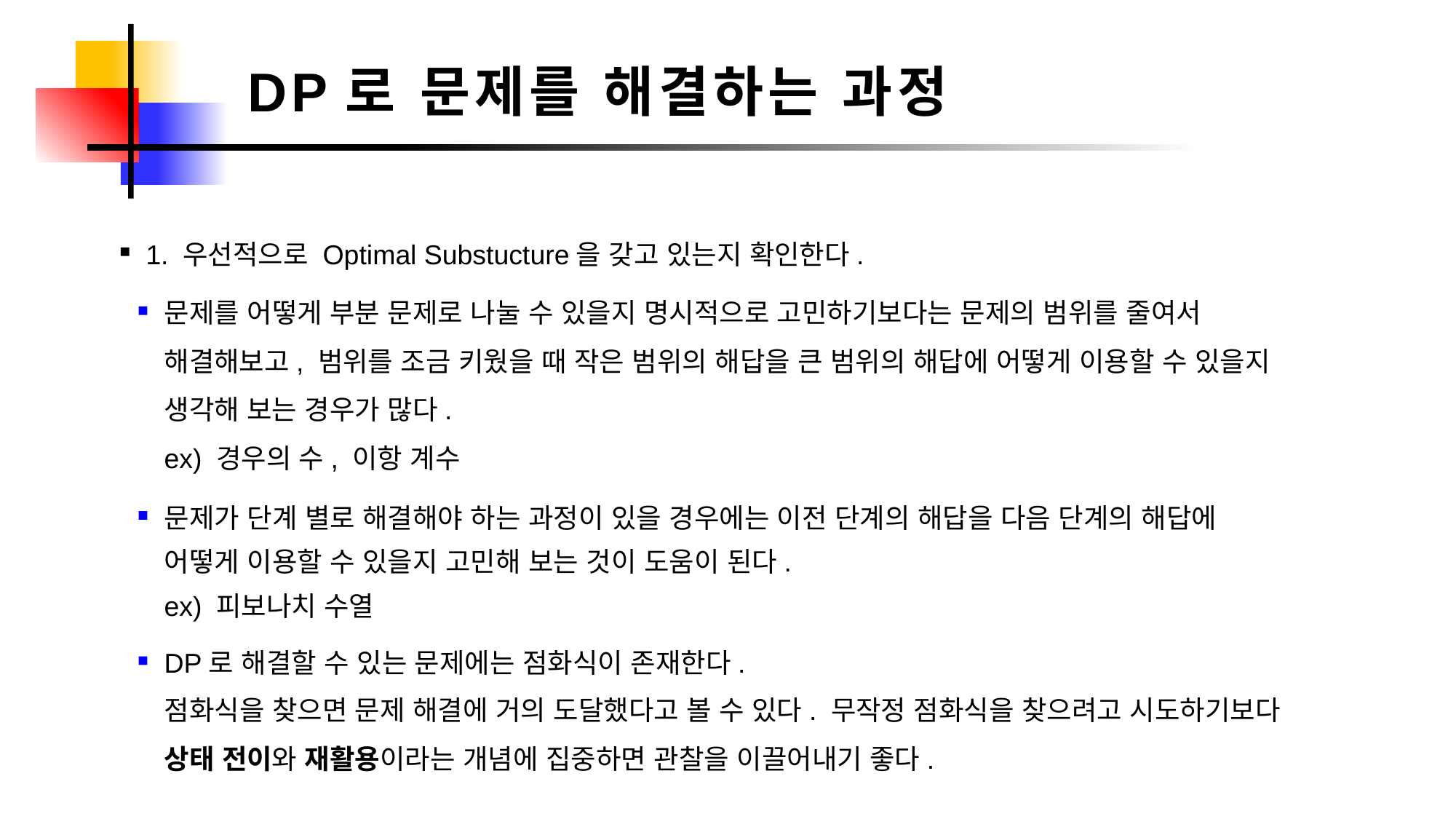

DP로 문제를 해결하는 과정
1. 우선적으로 Optimal Substucture을 갖고 있는지 확인한다.

문제를 어떻게 부분 문제로 나눌 수 있을지 명시적으로 고민하기보다는 문제의 범위를 줄여서

해결해보고, 범위를 조금 키웠을 때 작은 범위의 해답을 큰 범위의 해답에 어떻게 이용할 수 있을지
생각해 보는 경우가 많다.
ex) 경우의 수, 이항 계수
문제가 단계 별로 해결해야 하는 과정이 있을 경우에는 이전 단계의 해답을 다음 단계의 해답에

어떻게 이용할 수 있을지 고민해 보는 것이 도움이 된다.
ex) 피보나치 수열
DP로 해결할 수 있는 문제에는 점화식이 존재한다.

점화식을 찾으면 문제 해결에 거의 도달했다고 볼 수 있다. 무작정 점화식을 찾으려고 시도하기보다
상태 전이와 재활용이라는 개념에 집중하면 관찰을 이끌어내기 좋다.